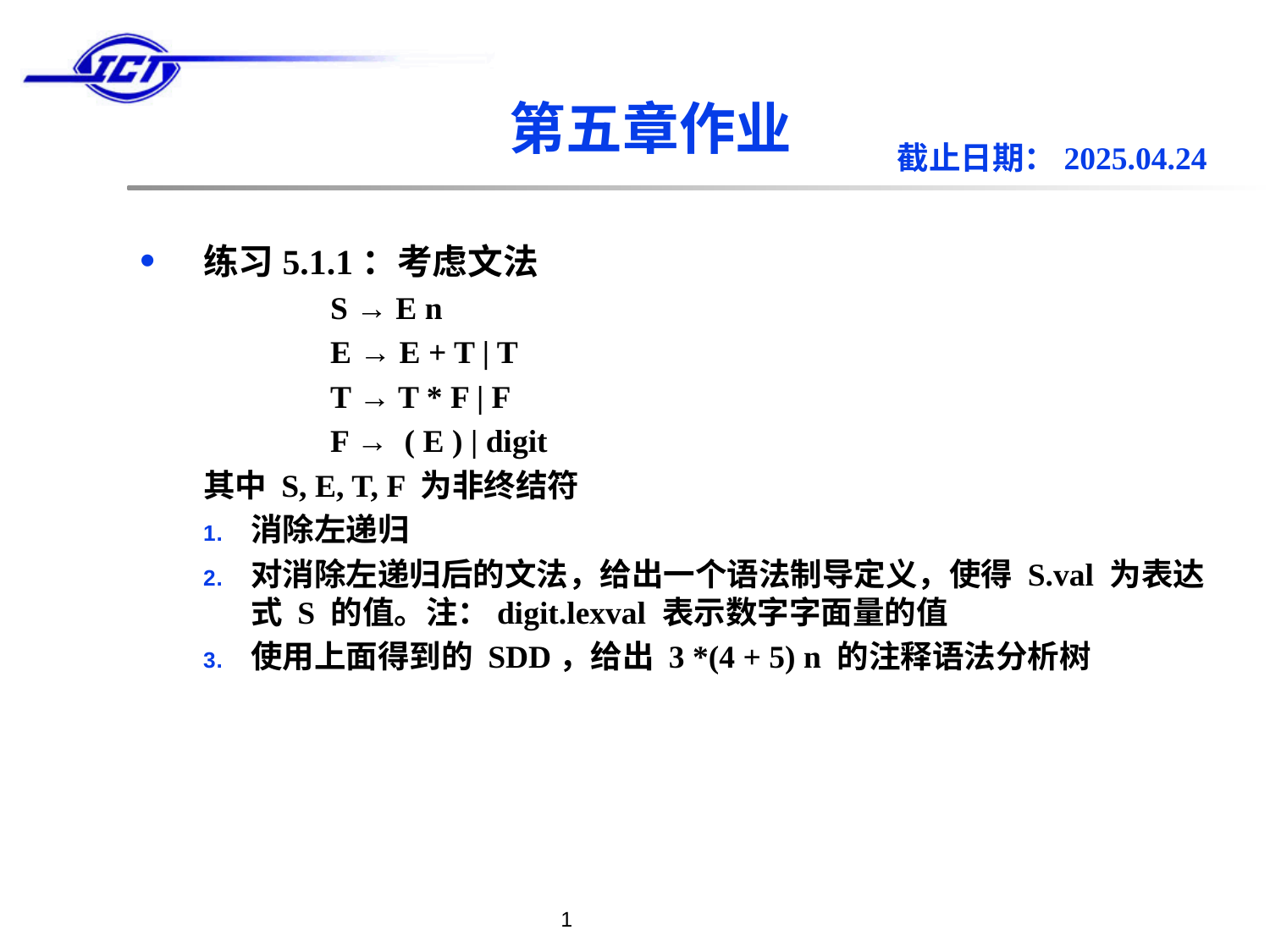

# 第五章作业
截止日期：2025.04.24
练习5.1.1：考虑文法
	S → E n
	E → E + T | T
	T → T * F | F
	F →  ( E ) | digit
其中 S, E, T, F 为非终结符
消除左递归
对消除左递归后的文法，给出一个语法制导定义，使得 S.val 为表达式 S 的值。注：digit.lexval 表示数字字面量的值
使用上面得到的 SDD，给出 3 *(4 + 5) n 的注释语法分析树